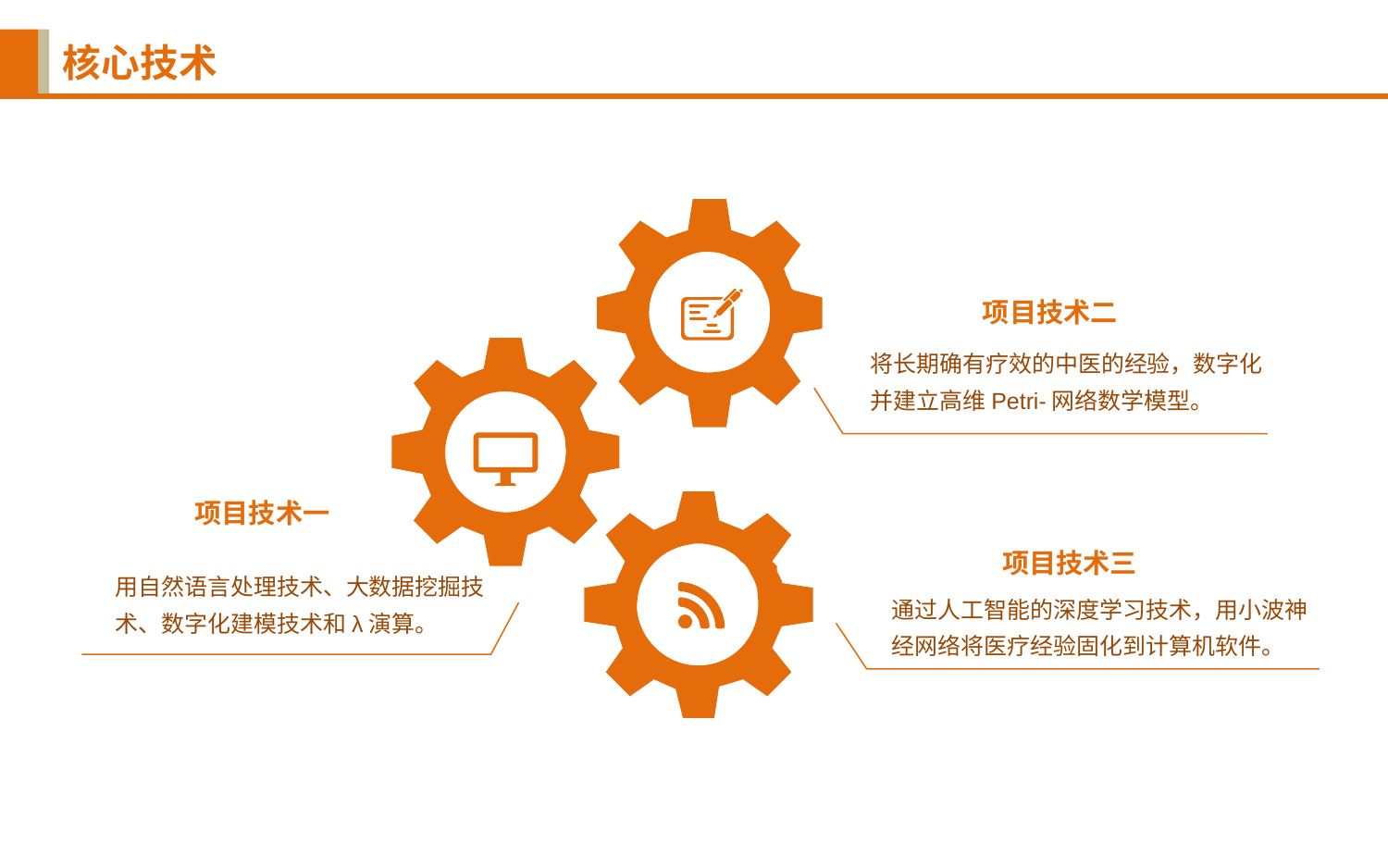

核心技术

项目技术二
将长期确有疗效的中医的经验，数字化并建立高维Petri-网络数学模型。

项目技术一

项目技术三
用自然语言处理技术、大数据挖掘技术、数字化建模技术和λ演算。
通过人工智能的深度学习技术，用小波神经网络将医疗经验固化到计算机软件。